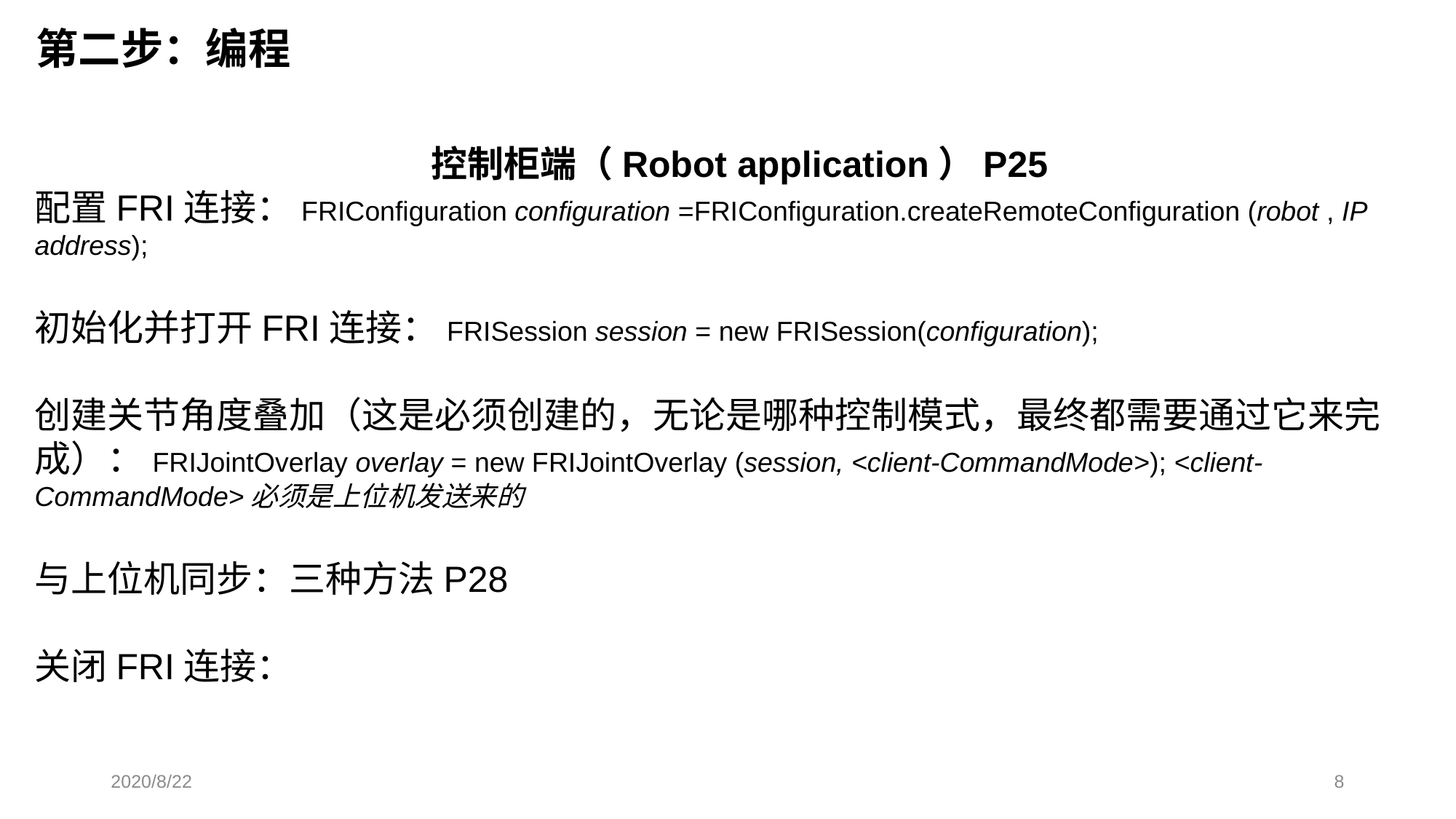

第二步：编程
控制柜端（Robot application）P25
配置FRI连接：FRIConfiguration configuration =FRIConfiguration.createRemoteConfiguration (robot , IP address);

初始化并打开FRI连接：FRISession session = new FRISession(configuration);

创建关节角度叠加（这是必须创建的，无论是哪种控制模式，最终都需要通过它来完成）：FRIJointOverlay overlay = new FRIJointOverlay (session, <client-CommandMode>); <client-CommandMode>必须是上位机发送来的

与上位机同步：三种方法P28

关闭FRI连接：
2020/8/22
8